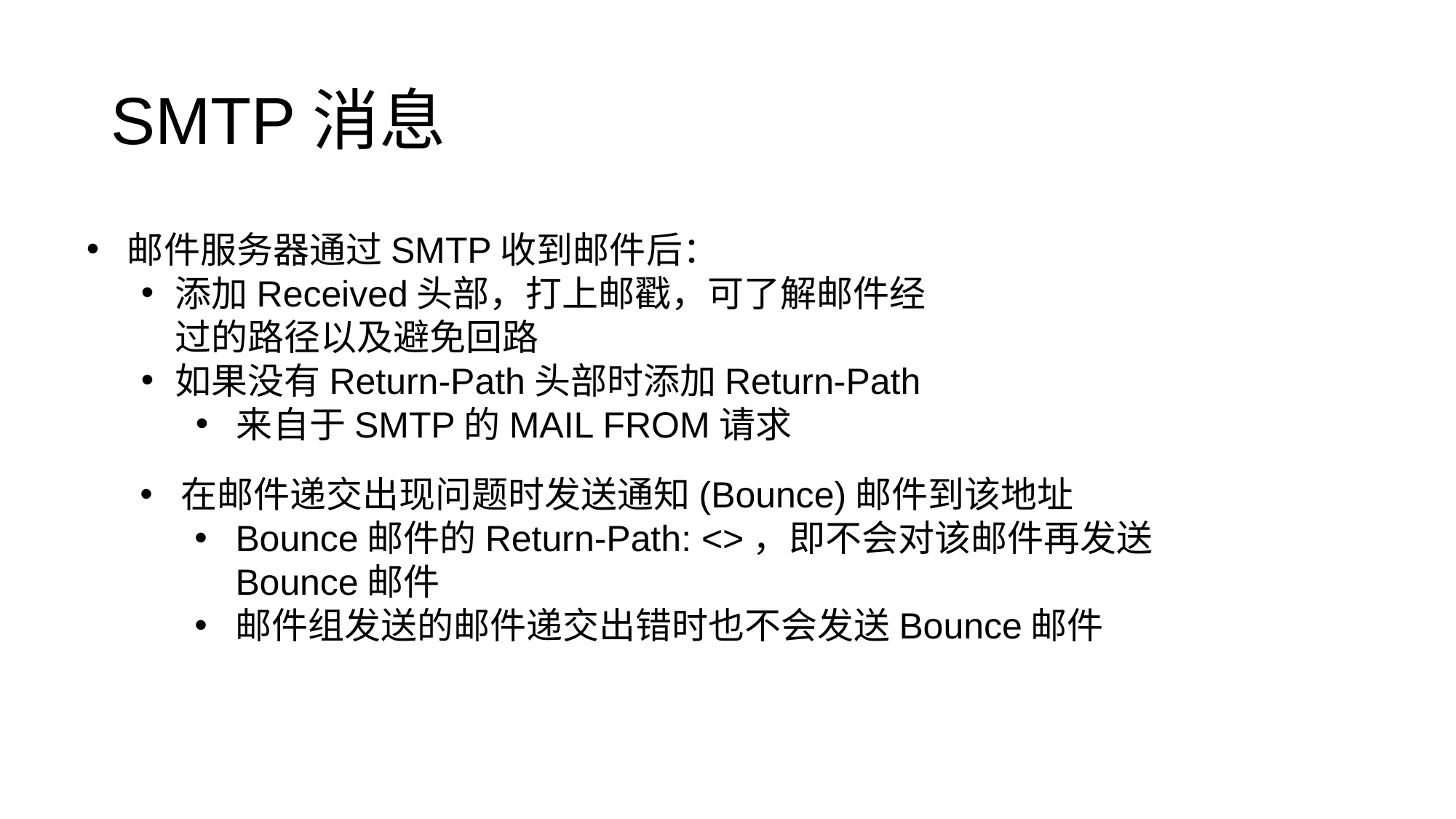

# SMTP消息
邮件服务器通过SMTP收到邮件后：
添加Received头部，打上邮戳，可了解邮件经过的路径以及避免回路
如果没有Return-Path头部时添加Return-Path
来自于SMTP的MAIL FROM请求
在邮件递交出现问题时发送通知(Bounce)邮件到该地址
Bounce邮件的Return-Path: <>，即不会对该邮件再发送Bounce邮件
邮件组发送的邮件递交出错时也不会发送Bounce邮件